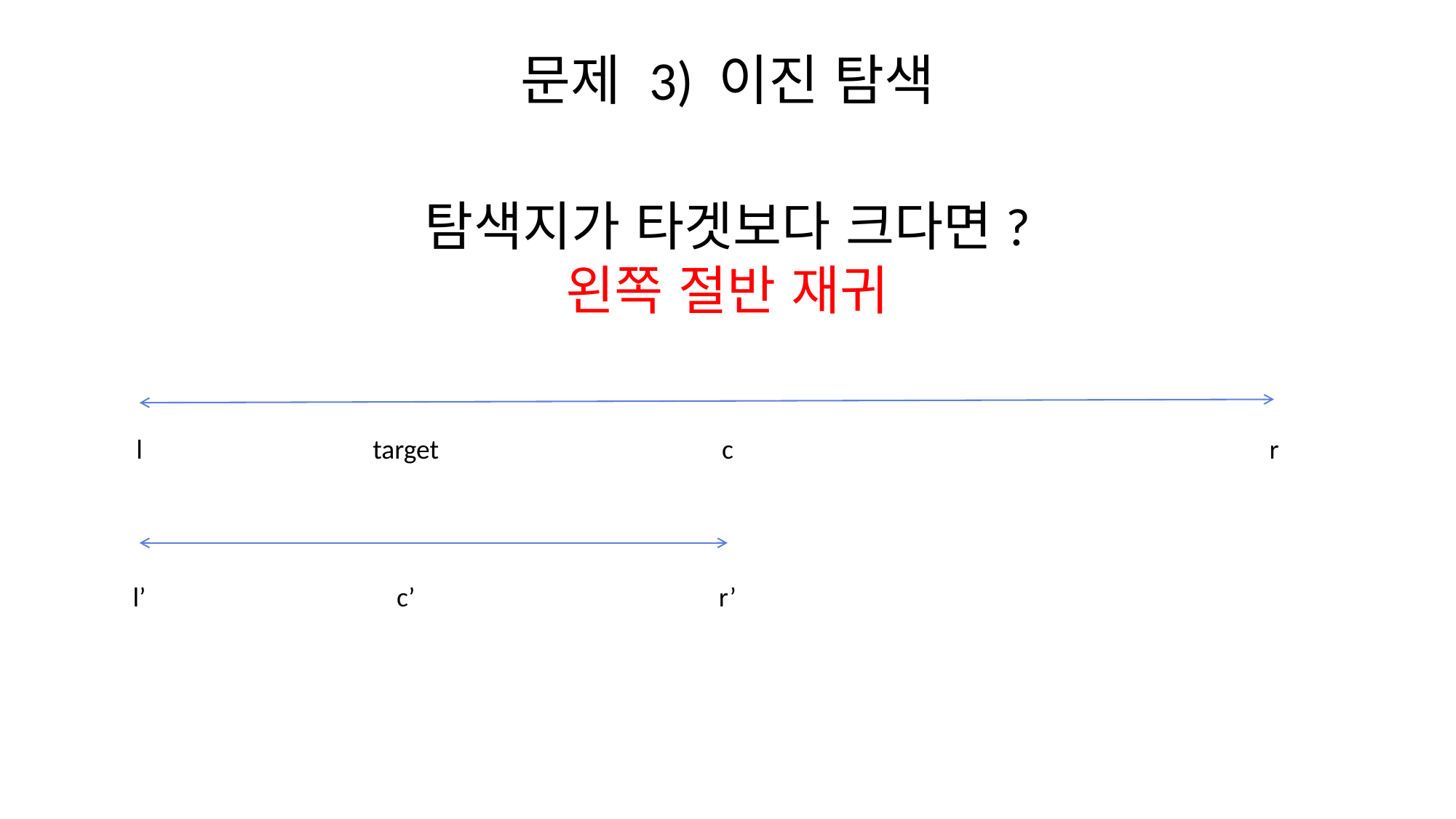

# 문제 3) 이진 탐색
탐색지가 타겟보다 크다면?
왼쪽 절반 재귀
l
target
c
r
l’
c’
r’